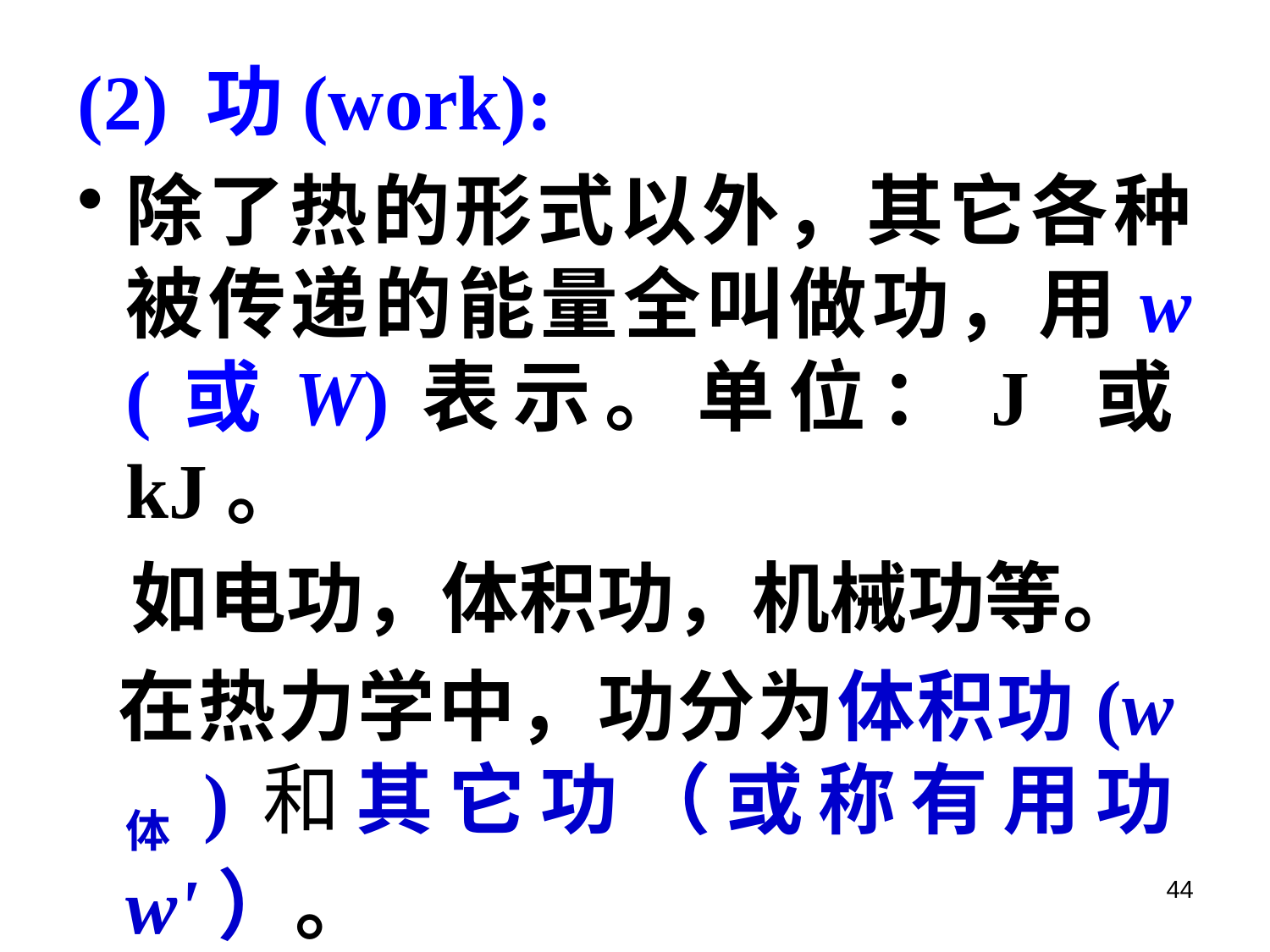

(2) 功(work):
除了热的形式以外，其它各种被传递的能量全叫做功，用w (或W)表示。单位：J 或kJ。
  如电功，体积功，机械功等。
 在热力学中，功分为体积功(w体)和其它功（或称有用功w'）。
44